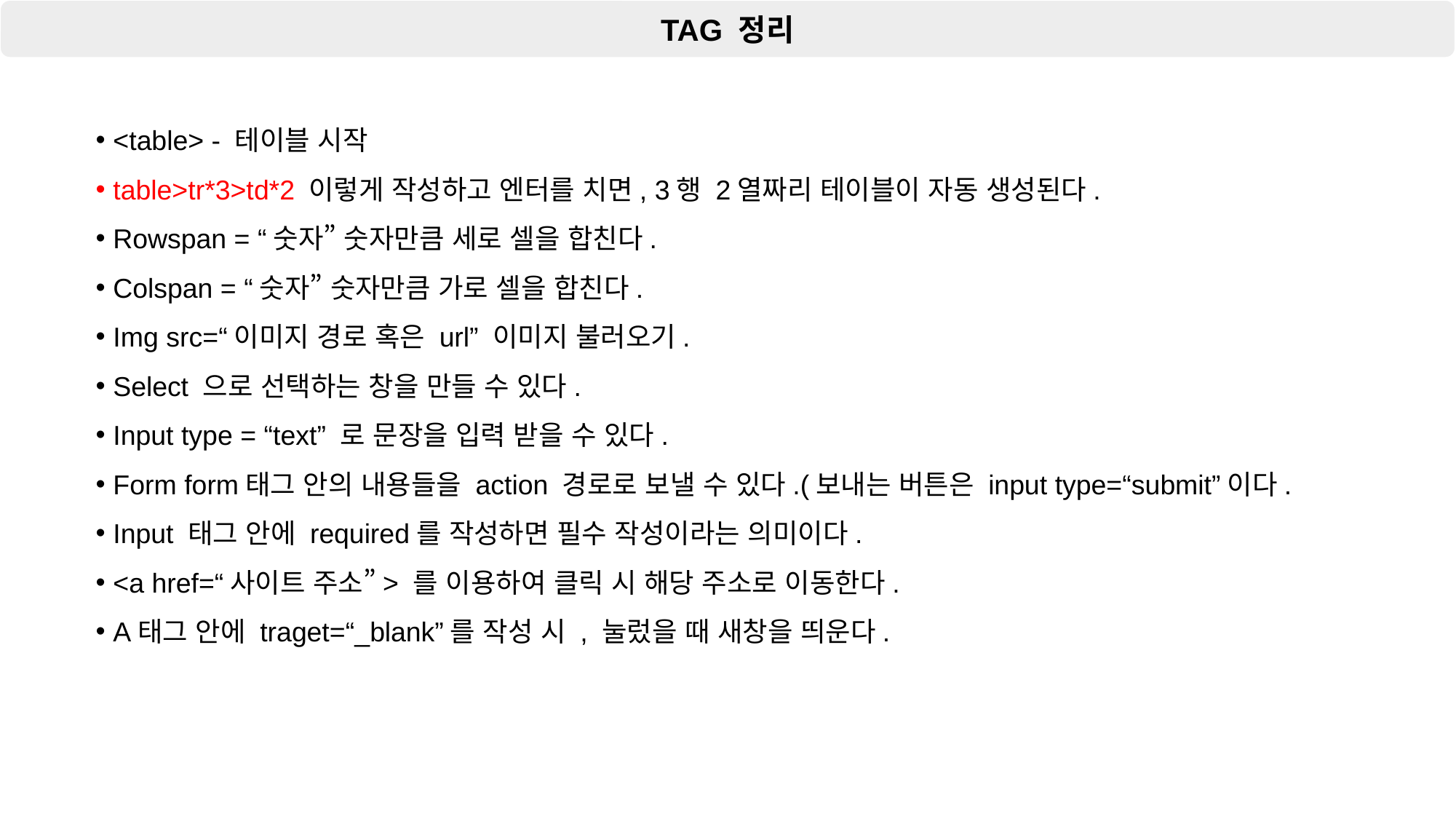

TAG 정리

 <table> - 테이블 시작
 table>tr*3>td*2 이렇게 작성하고 엔터를 치면, 3행 2열짜리 테이블이 자동 생성된다.
 Rowspan = “숫자” 숫자만큼 세로 셀을 합친다.
 Colspan = “숫자” 숫자만큼 가로 셀을 합친다.
 Img src=“이미지 경로 혹은 url” 이미지 불러오기.
 Select 으로 선택하는 창을 만들 수 있다.
 Input type = “text” 로 문장을 입력 받을 수 있다.
 Form form태그 안의 내용들을 action 경로로 보낼 수 있다.(보내는 버튼은 input type=“submit”이다.
 Input 태그 안에 required를 작성하면 필수 작성이라는 의미이다.
 <a href=“사이트 주소”> 를 이용하여 클릭 시 해당 주소로 이동한다.
 A태그 안에 traget=“_blank”를 작성 시 , 눌렀을 때 새창을 띄운다.